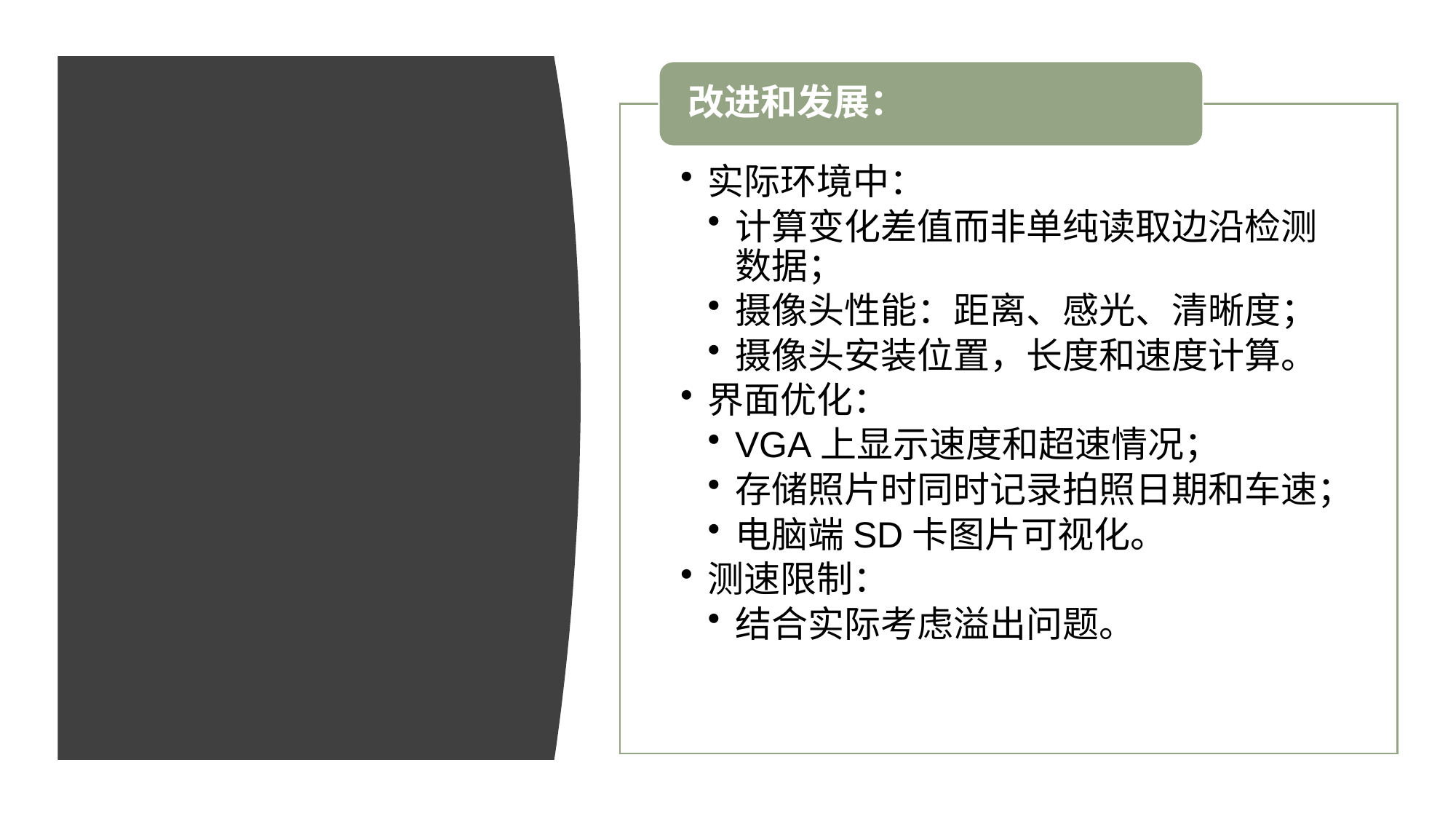

实际环境中：
计算变化差值而非单纯读取边沿检测数据；
摄像头性能：距离、感光、清晰度；
摄像头安装位置，长度和速度计算。
界面优化：
VGA上显示速度和超速情况；
存储照片时同时记录拍照日期和车速；
电脑端SD卡图片可视化。
测速限制：
结合实际考虑溢出问题。
改进和发展：